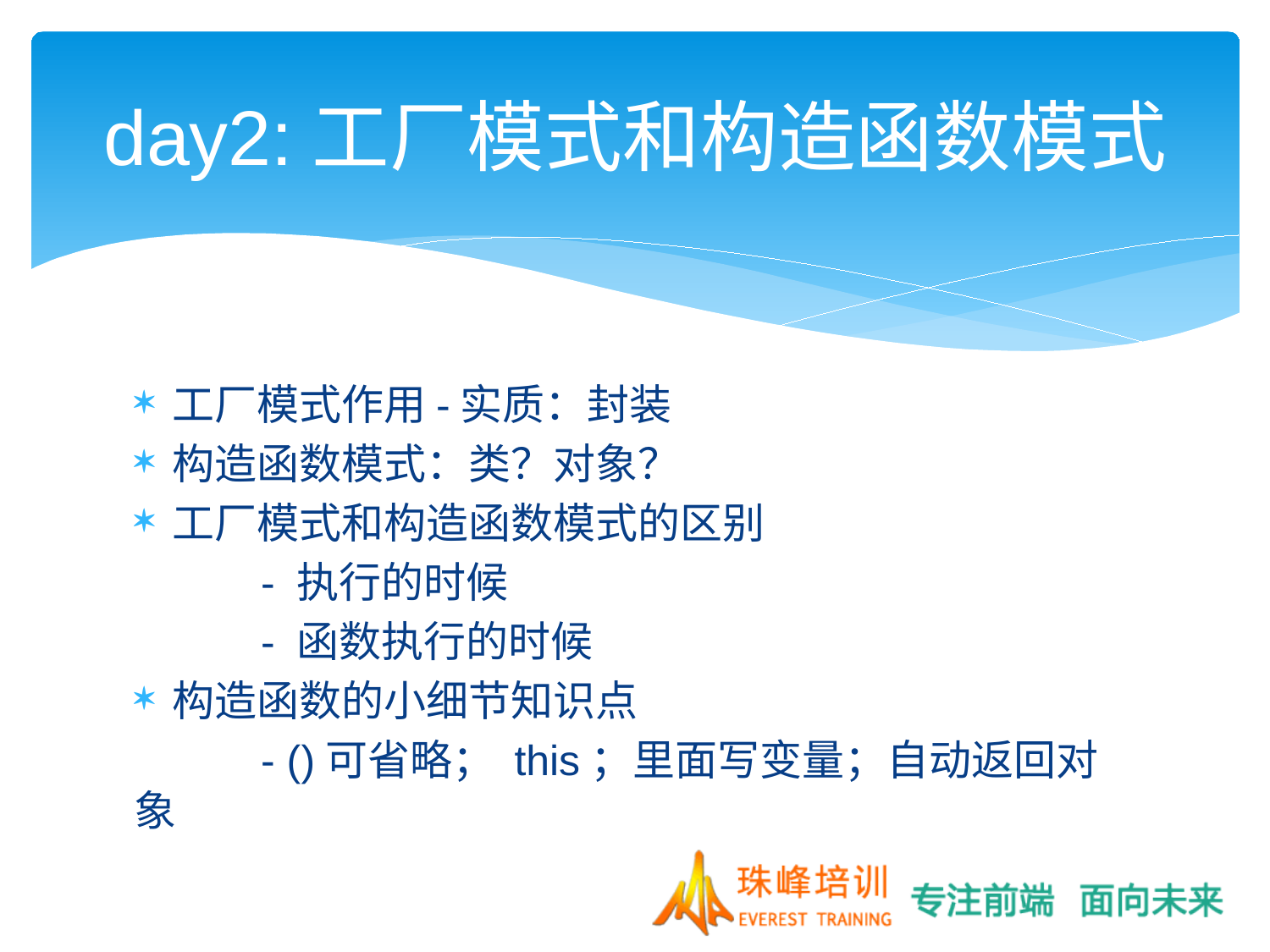

# day2:工厂模式和构造函数模式
工厂模式作用-实质：封装
构造函数模式：类？对象？
工厂模式和构造函数模式的区别
	- 执行的时候
	- 函数执行的时候
构造函数的小细节知识点
	- ()可省略； this；里面写变量；自动返回对象